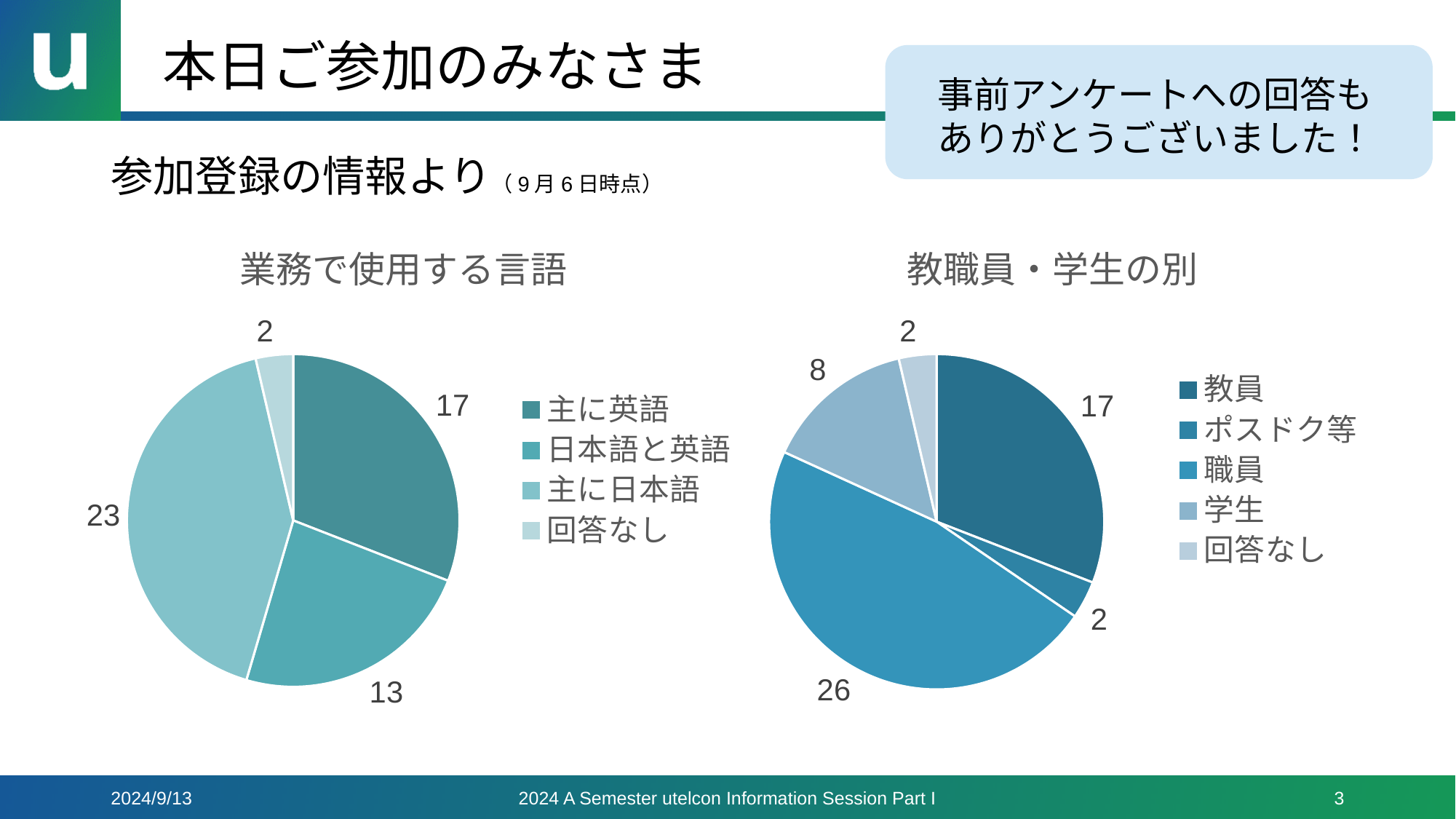

# 本日ご参加のみなさま

事前アンケートへの回答も
ありがとうございました！
参加登録の情報より（9月6日時点）

### Chart: 業務で使用する言語

| Category |  |
|---|---|
| 主に英語 | 17.0 |
| 日本語と英語 | 13.0 |
| 主に日本語 | 23.0 |
| 回答なし | 2.0 |

### Chart: 教職員・学生の別

| Category |  |
|---|---|
| 教員 | 17.0 |
| ポスドク等 | 2.0 |
| 職員 | 26.0 |
| 学生 | 8.0 |
| 回答なし | 2.0 |
2024/9/13
2024 A Semester utelcon Information Session Part I
3